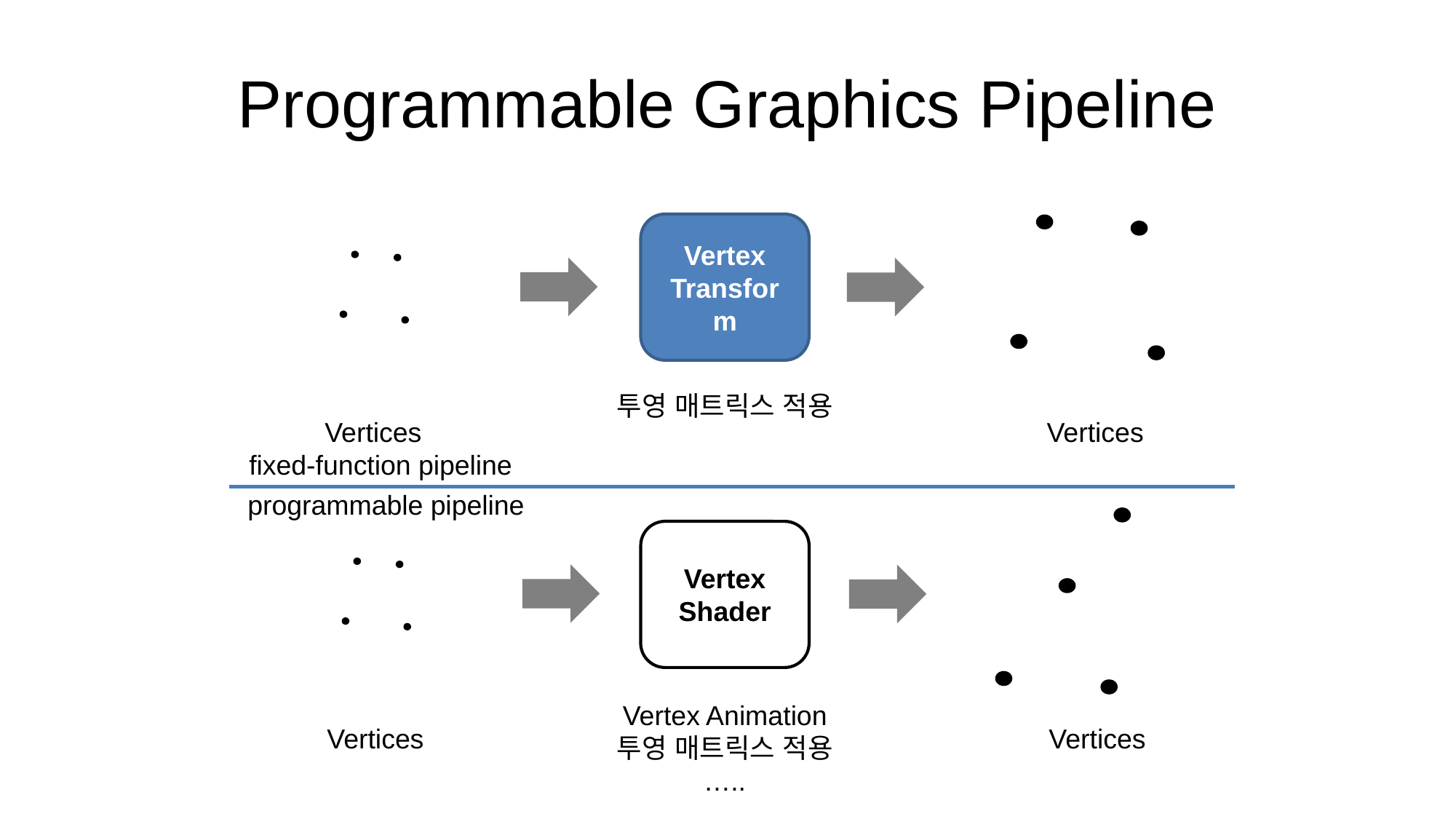

# Programmable Graphics Pipeline
Vertex Transform

투영 매트릭스 적용
Vertices
Vertices
fixed-function pipeline
programmable pipeline

Vertex Shader

Vertex Animation
투영 매트릭스 적용
…..
Vertices
Vertices